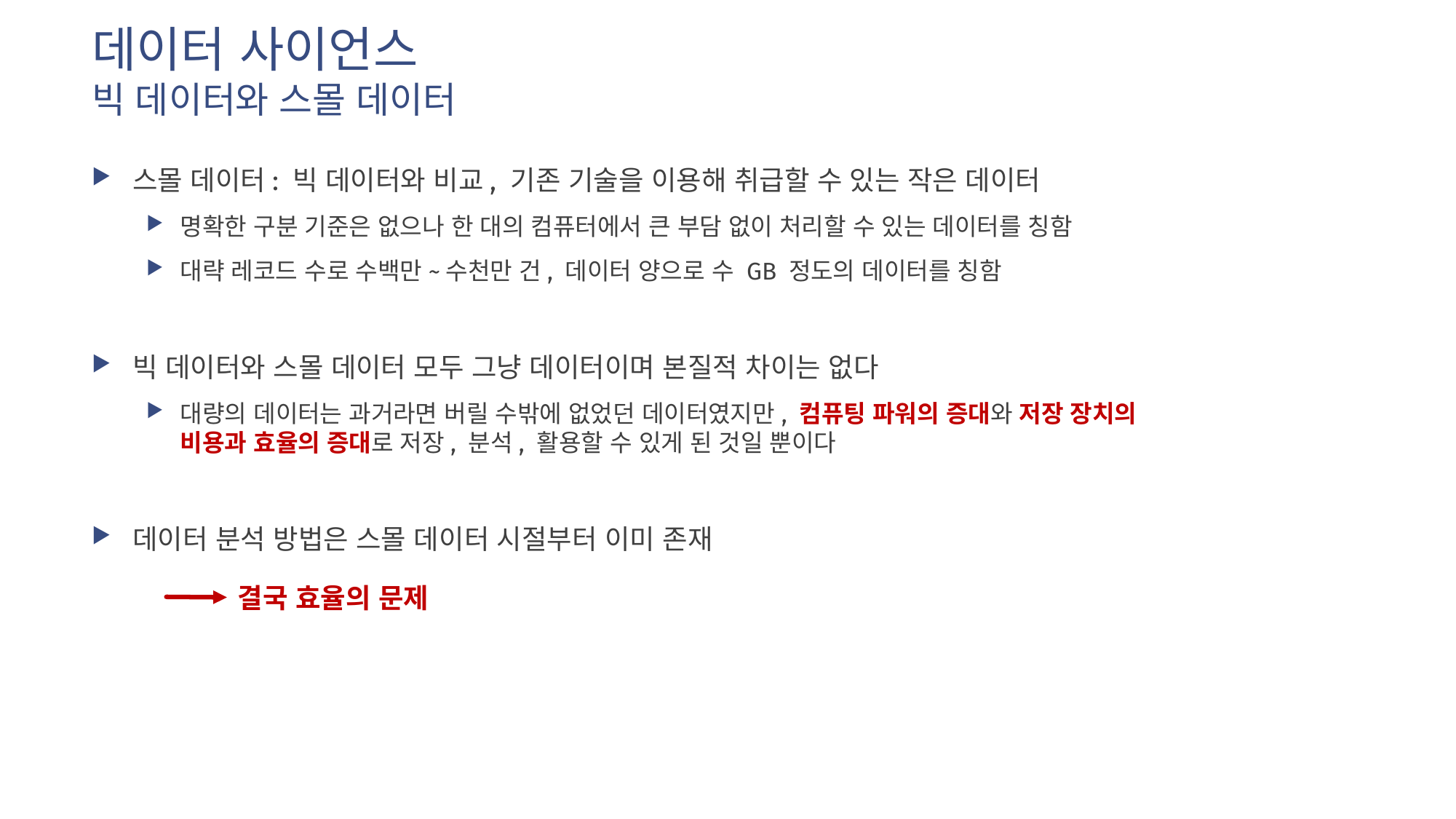

# 데이터 사이언스 빅 데이터와 스몰 데이터
스몰 데이터: 빅 데이터와 비교, 기존 기술을 이용해 취급할 수 있는 작은 데이터
명확한 구분 기준은 없으나 한 대의 컴퓨터에서 큰 부담 없이 처리할 수 있는 데이터를 칭함
대략 레코드 수로 수백만~수천만 건, 데이터 양으로 수 GB 정도의 데이터를 칭함

빅 데이터와 스몰 데이터 모두 그냥 데이터이며 본질적 차이는 없다
대량의 데이터는 과거라면 버릴 수밖에 없었던 데이터였지만, 컴퓨팅 파워의 증대와 저장 장치의
비용과 효율의 증대로 저장, 분석, 활용할 수 있게 된 것일 뿐이다

데이터 분석 방법은 스몰 데이터 시절부터 이미 존재

결국 효율의 문제